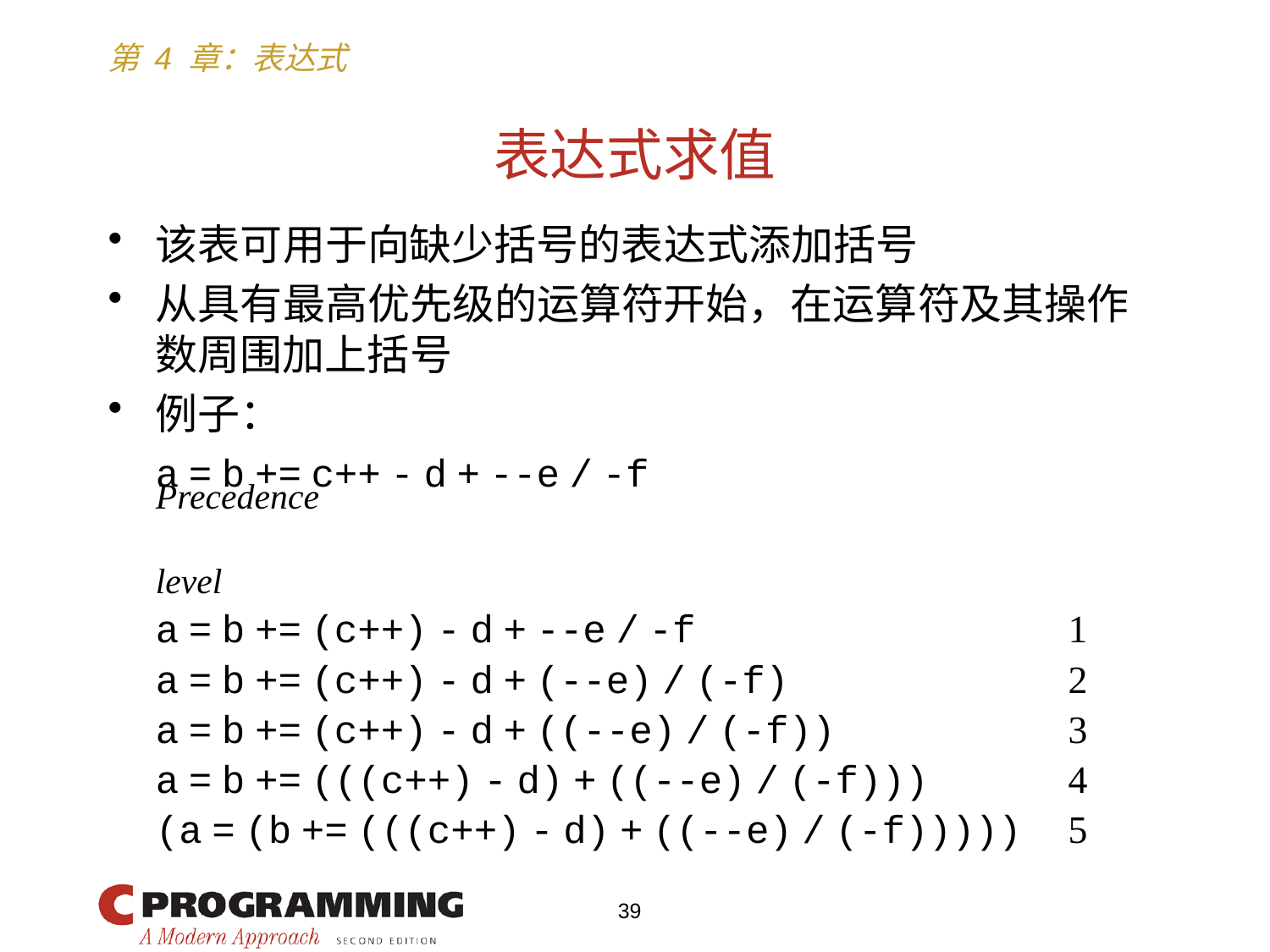

# 表达式求值
该表可用于向缺少括号的表达式添加括号
从具有最高优先级的运算符开始，在运算符及其操作数周围加上括号
例子：
	a = b += c++ - d + --e / -f
								Precedence
								      level
	a = b += (c++) - d + --e / -f                1
	a = b += (c++) - d + (--e) / (-f)            2
	a = b += (c++) - d + ((--e) / (-f))          3
	a = b += (((c++) - d) + ((--e) / (-f)))      4
	(a = (b += (((c++) - d) + ((--e) / (-f)))))  5
39